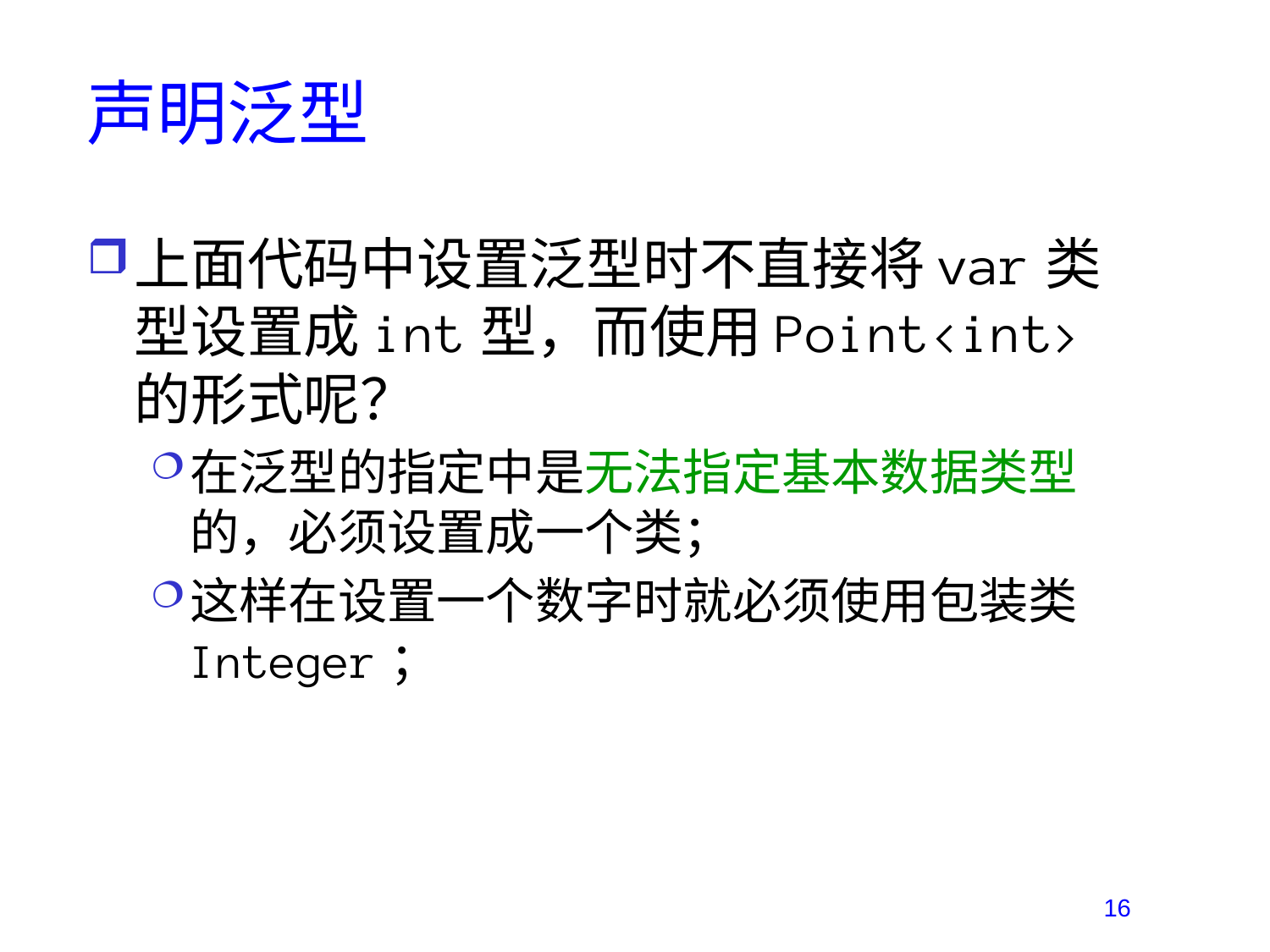

# 声明泛型
上面代码中设置泛型时不直接将var类型设置成int型，而使用Point<int>的形式呢？
在泛型的指定中是无法指定基本数据类型的，必须设置成一个类；
这样在设置一个数字时就必须使用包装类Integer；
16